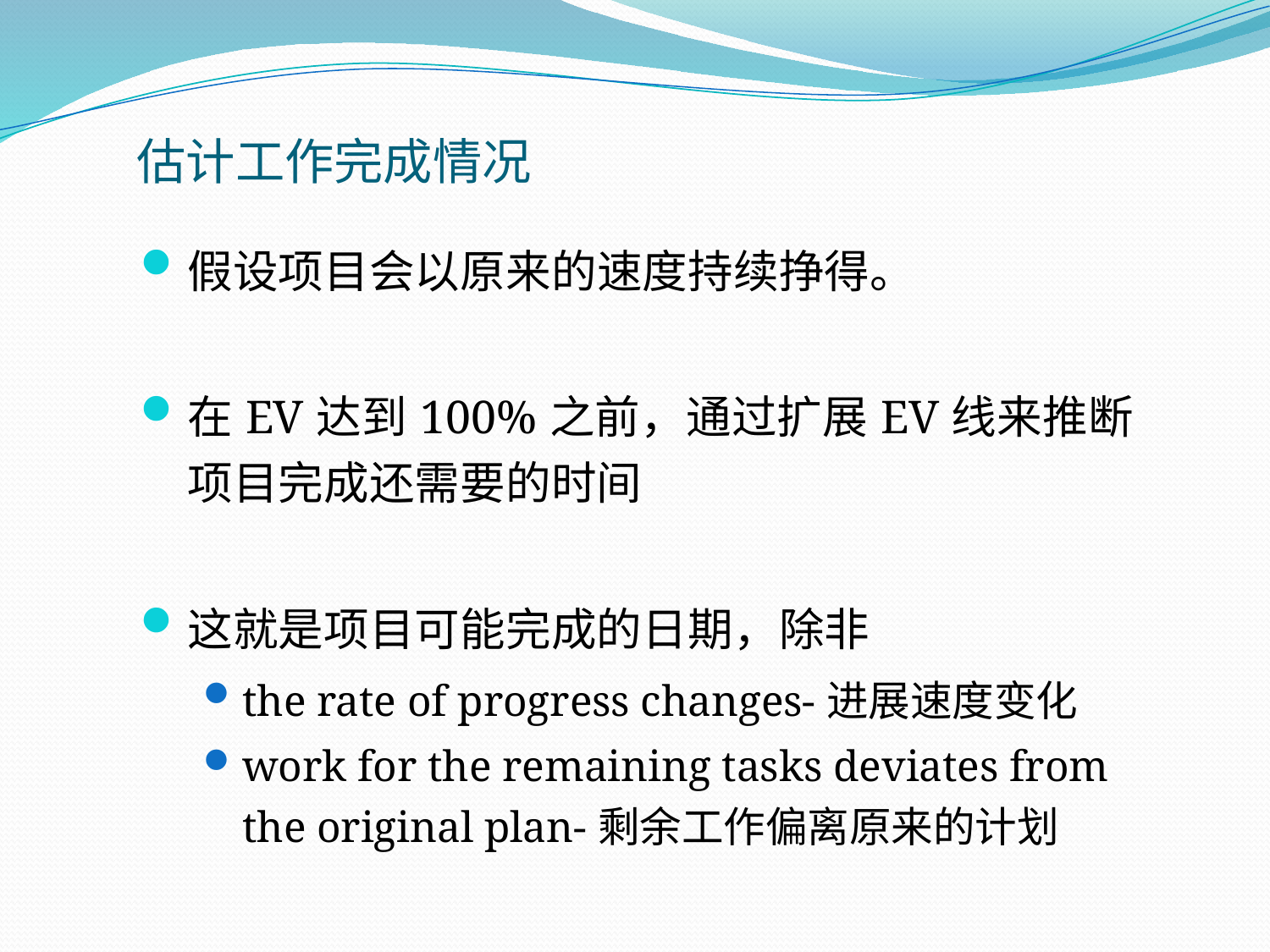

# 估计工作完成情况
假设项目会以原来的速度持续挣得。

在EV达到100%之前，通过扩展EV线来推断项目完成还需要的时间

这就是项目可能完成的日期，除非
the rate of progress changes-进展速度变化
work for the remaining tasks deviates from the original plan-剩余工作偏离原来的计划